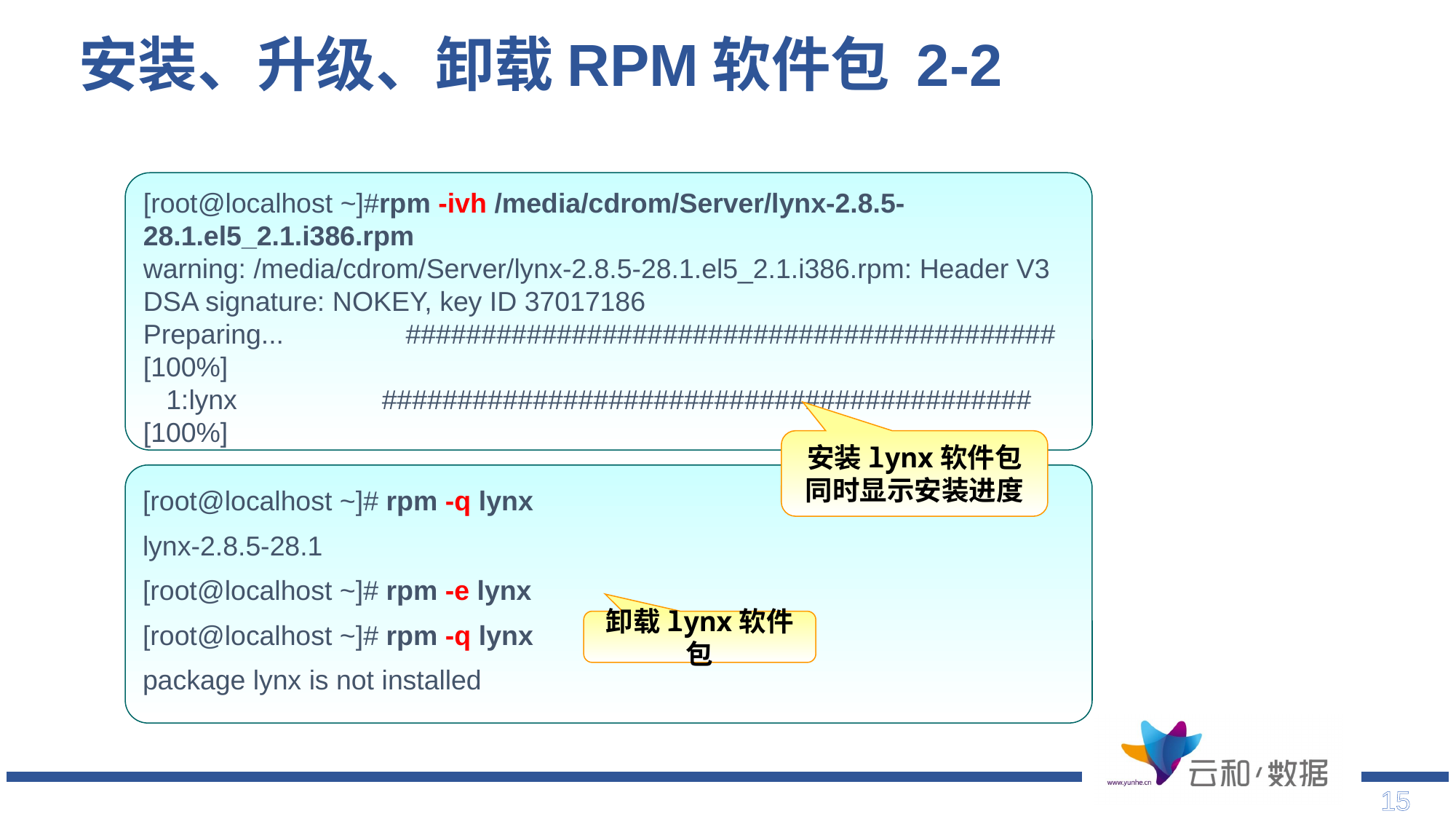

# 安装、升级、卸载RPM软件包 2-2
[root@localhost ~]#rpm -ivh /media/cdrom/Server/lynx-2.8.5-28.1.el5_2.1.i386.rpm
warning: /media/cdrom/Server/lynx-2.8.5-28.1.el5_2.1.i386.rpm: Header V3 DSA signature: NOKEY, key ID 37017186
Preparing...                ########################################### [100%]
   1:lynx                   ########################################### [100%]
安装lynx软件包同时显示安装进度
[root@localhost ~]# rpm -q lynx
lynx-2.8.5-28.1
[root@localhost ~]# rpm -e lynx
[root@localhost ~]# rpm -q lynx
package lynx is not installed
卸载lynx软件包